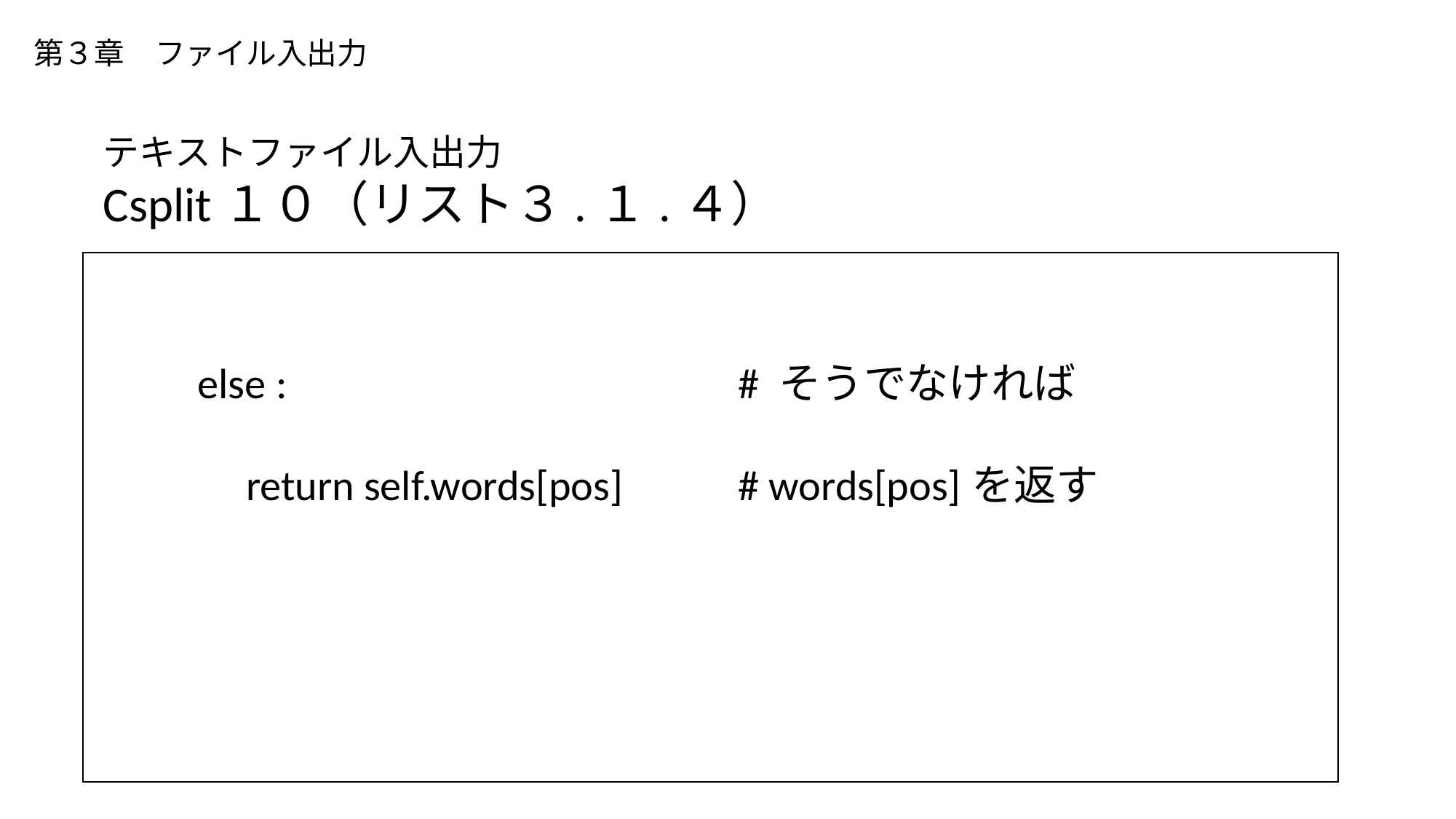

# 第３章　ファイル入出力
テキストファイル入出力
Csplit１０（リスト３.１.４）

     else :

          return self.words[pos]
# そうでなければ

# words[pos]を返す